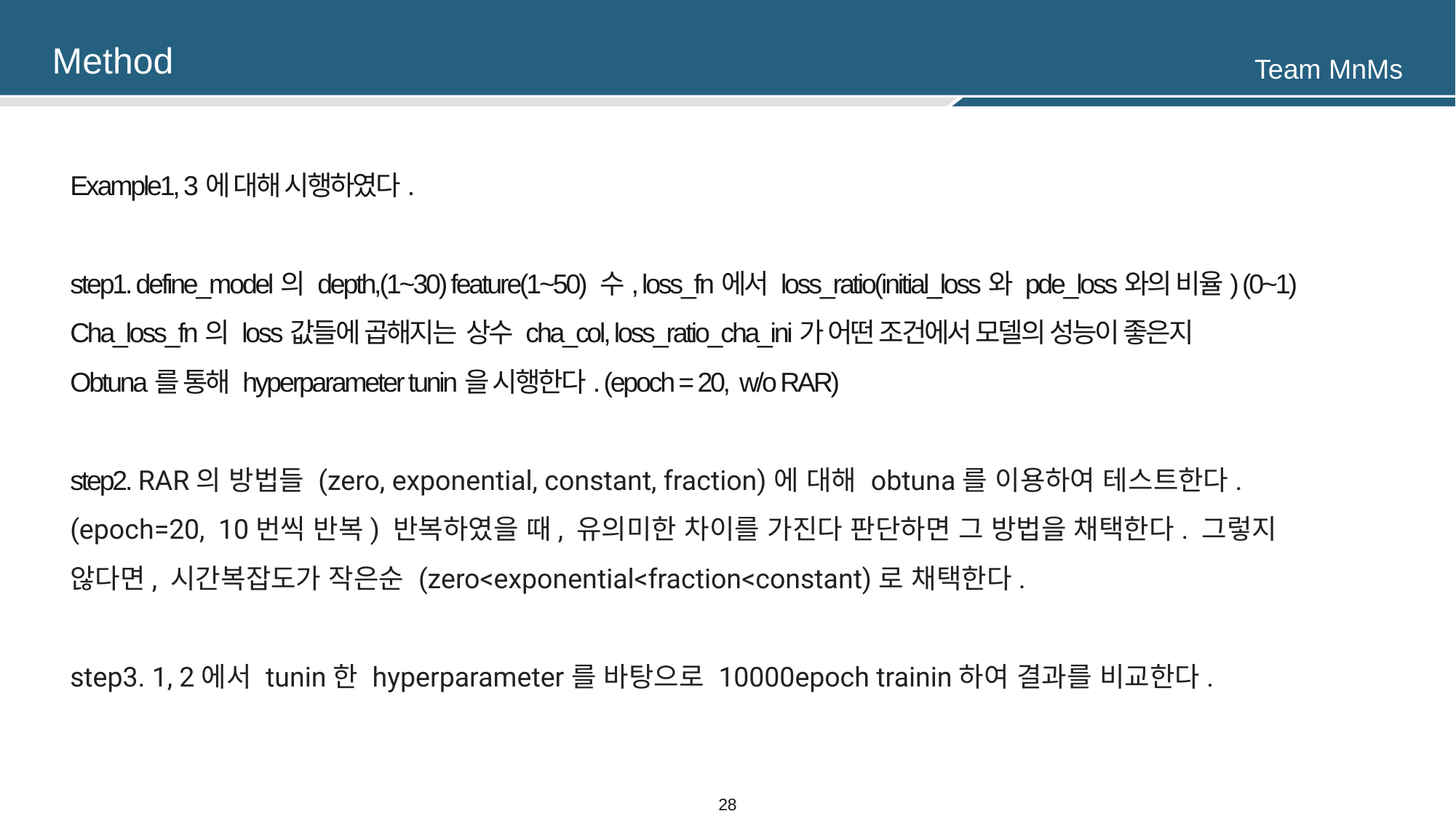

Method
Example1, 3에 대해 시행하였다.

step1. define_model의 depth,(1~30) feature(1~50) 수, loss_fn에서 loss_ratio(initial_loss와 pde_loss와의 비율) (0~1)
Cha_loss_fn의 loss값들에 곱해지는  상수 cha_col, loss_ratio_cha_ini가 어떤 조건에서 모델의 성능이 좋은지
Obtuna를 통해 hyperparameter tunin을 시행한다. (epoch = 20,  w/o RAR)
step2. RAR의 방법들 (zero, exponential, constant, fraction)에 대해 obtuna를 이용하여 테스트한다.
(epoch=20,  10번씩 반복) 반복하였을 때, 유의미한 차이를 가진다 판단하면 그 방법을 채택한다. 그렇지 않다면, 시간복잡도가 작은순 (zero<exponential<fraction<constant)로 채택한다.

step3. 1, 2에서 tunin한 hyperparameter를 바탕으로 10000epoch trainin하여 결과를 비교한다.